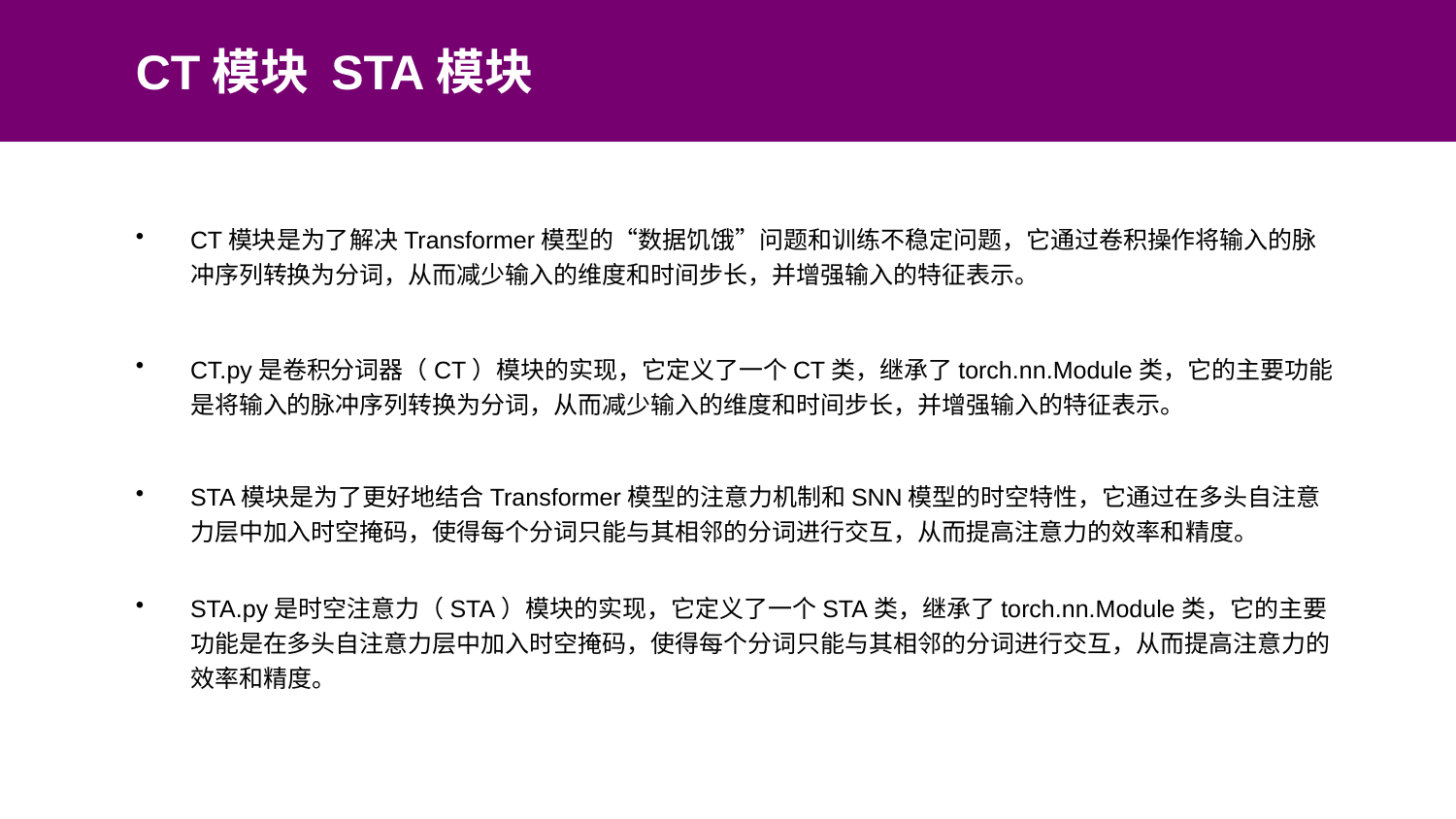

CT模块 STA模块
CT模块是为了解决Transformer模型的“数据饥饿”问题和训练不稳定问题，它通过卷积操作将输入的脉冲序列转换为分词，从而减少输入的维度和时间步长，并增强输入的特征表示。
CT.py是卷积分词器（CT）模块的实现，它定义了一个CT类，继承了torch.nn.Module类，它的主要功能是将输入的脉冲序列转换为分词，从而减少输入的维度和时间步长，并增强输入的特征表示。
STA模块是为了更好地结合Transformer模型的注意力机制和SNN模型的时空特性，它通过在多头自注意力层中加入时空掩码，使得每个分词只能与其相邻的分词进行交互，从而提高注意力的效率和精度。
STA.py是时空注意力（STA）模块的实现，它定义了一个STA类，继承了torch.nn.Module类，它的主要功能是在多头自注意力层中加入时空掩码，使得每个分词只能与其相邻的分词进行交互，从而提高注意力的效率和精度。